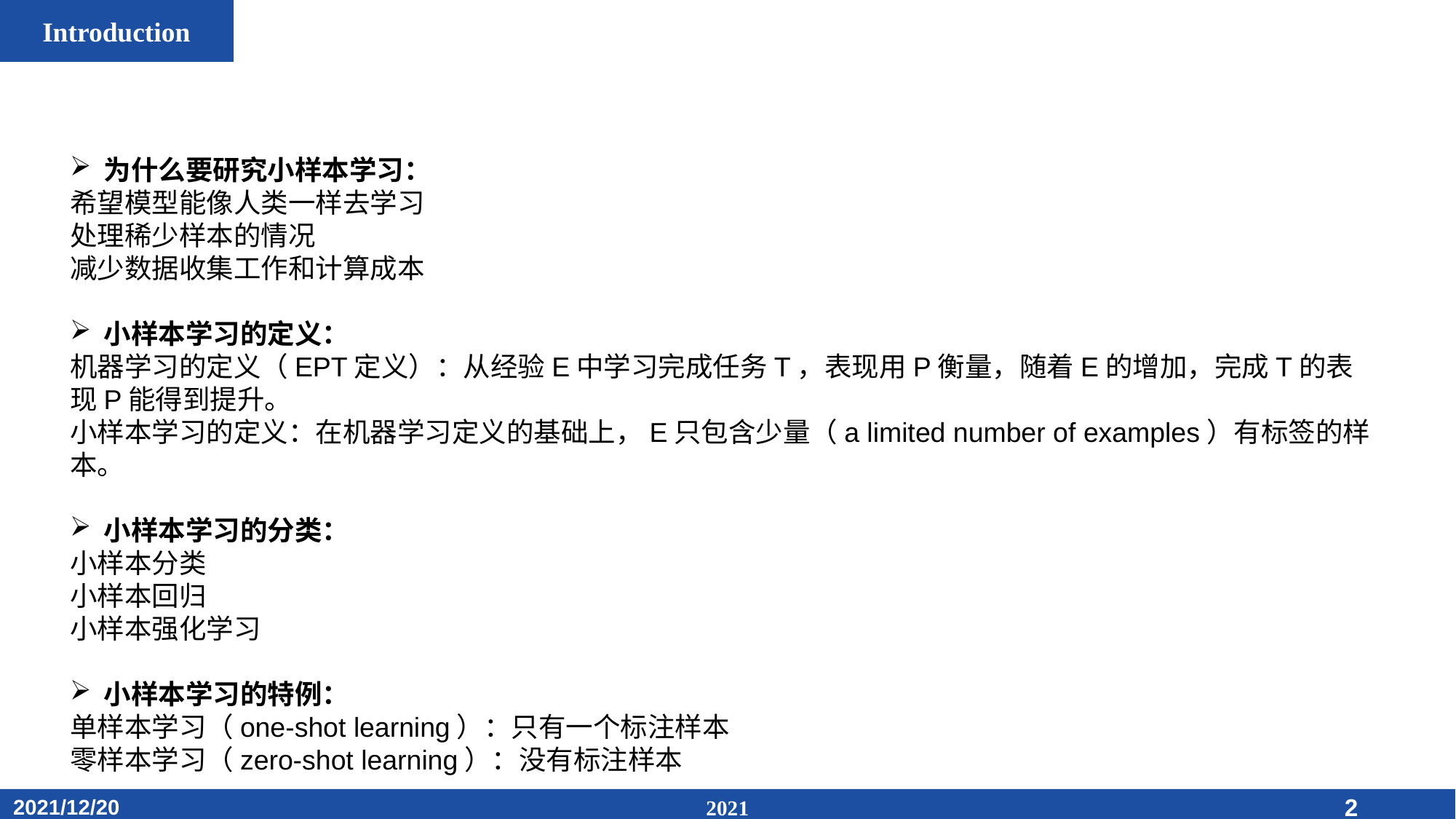

Introduction
为什么要研究小样本学习：
希望模型能像人类一样去学习
处理稀少样本的情况
减少数据收集工作和计算成本

小样本学习的定义：
机器学习的定义（EPT定义）：从经验E中学习完成任务T，表现用P衡量，随着E的增加，完成T的表现P能得到提升。
小样本学习的定义：在机器学习定义的基础上，E只包含少量（a limited number of examples）有标签的样本。

小样本学习的分类：
小样本分类
小样本回归
小样本强化学习

小样本学习的特例：
单样本学习（one-shot learning）：只有一个标注样本
零样本学习（zero-shot learning）：没有标注样本